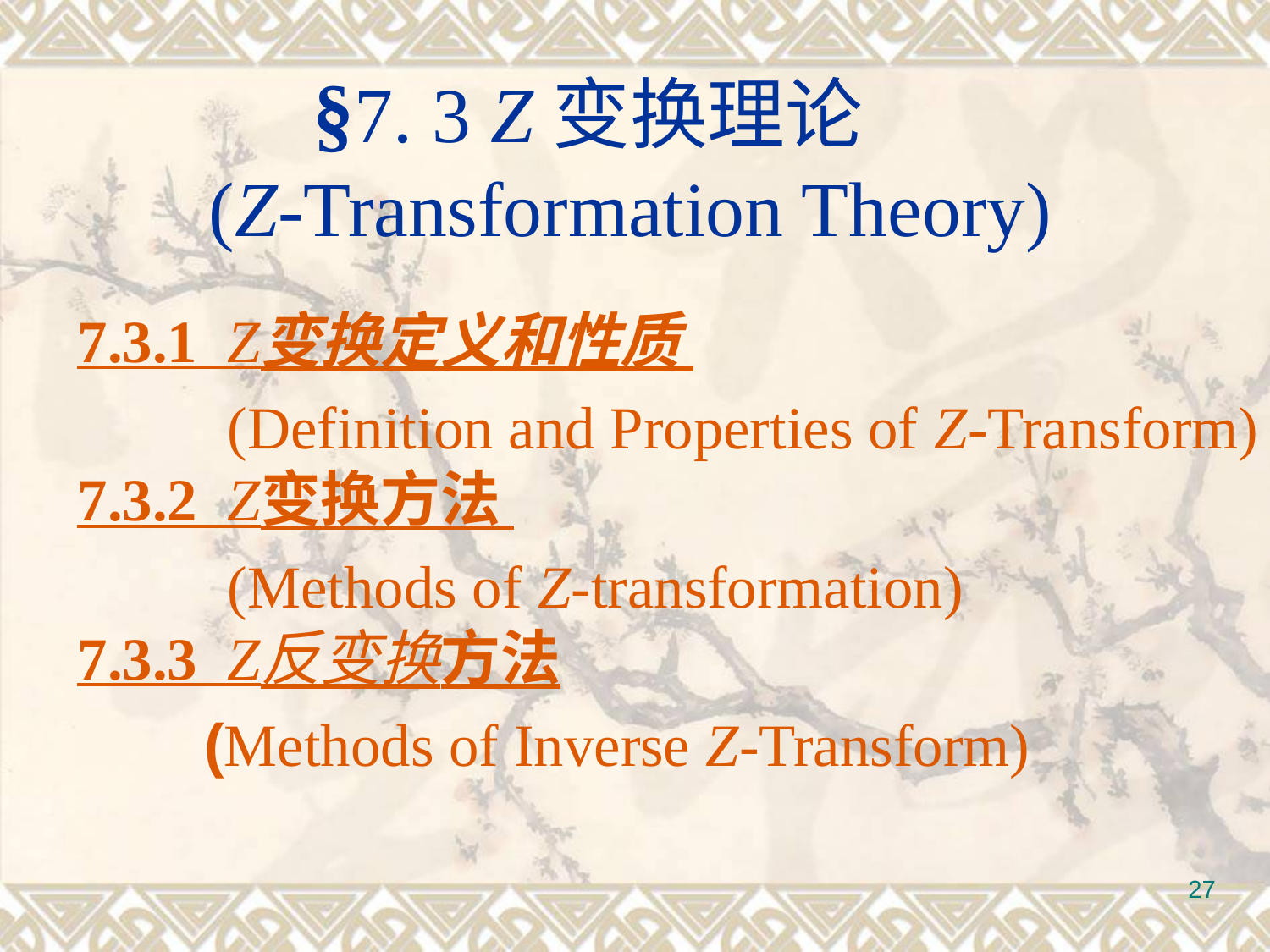

§7. 3 Z变换理论
     (Z-Transformation Theory)
7.3.1  Z变换定义和性质
          (Definition and Properties of Z-Transform)
7.3.2  Z变换方法
          (Methods of Z-transformation)
7.3.3  Z反变换方法
	(Methods of Inverse Z-Transform)
27